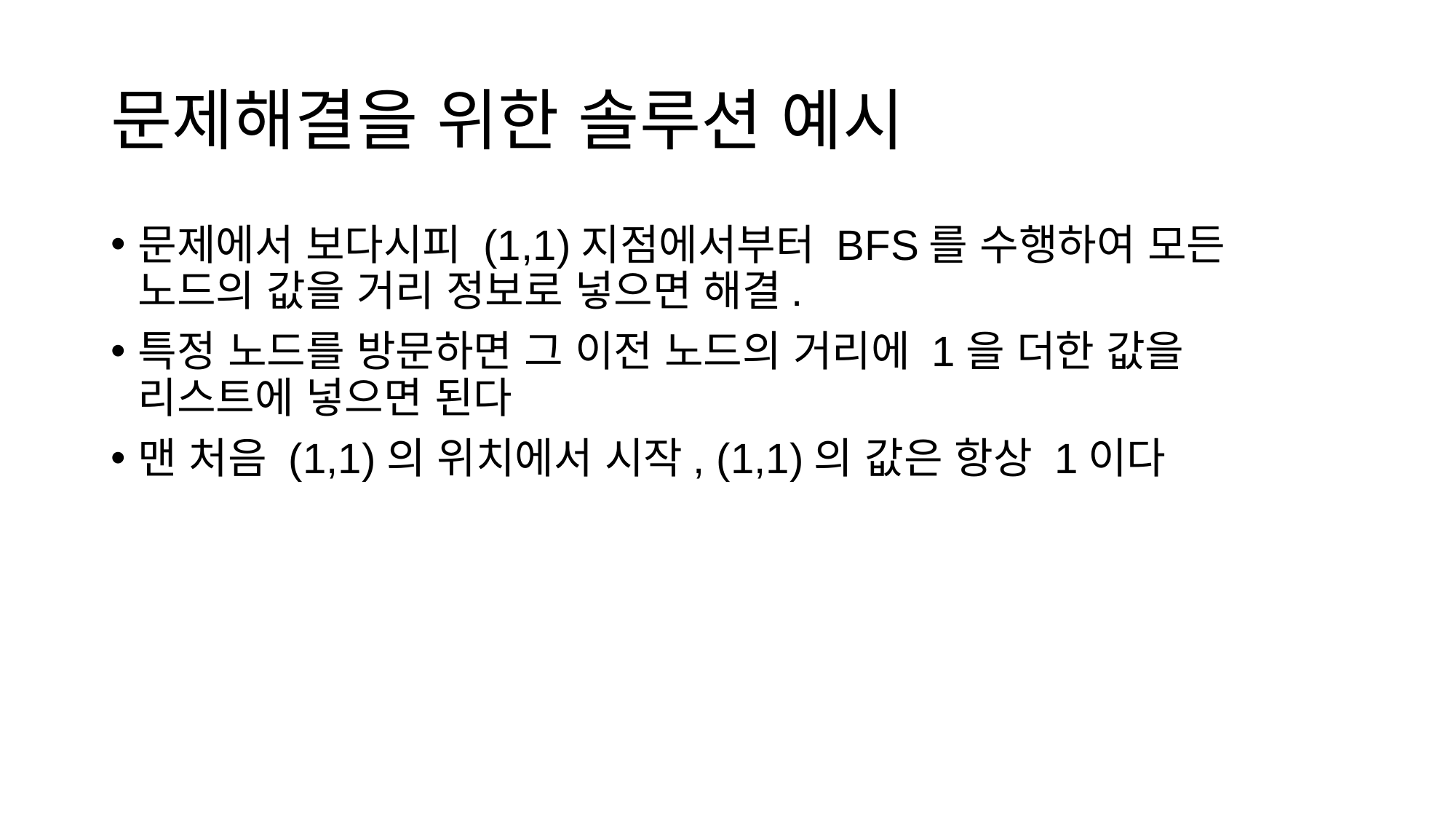

# 문제해결을 위한 솔루션 예시
문제에서 보다시피 (1,1)지점에서부터 BFS를 수행하여 모든 노드의 값을 거리 정보로 넣으면 해결.
특정 노드를 방문하면 그 이전 노드의 거리에 1을 더한 값을 리스트에 넣으면 된다
맨 처음 (1,1)의 위치에서 시작, (1,1)의 값은 항상 1이다